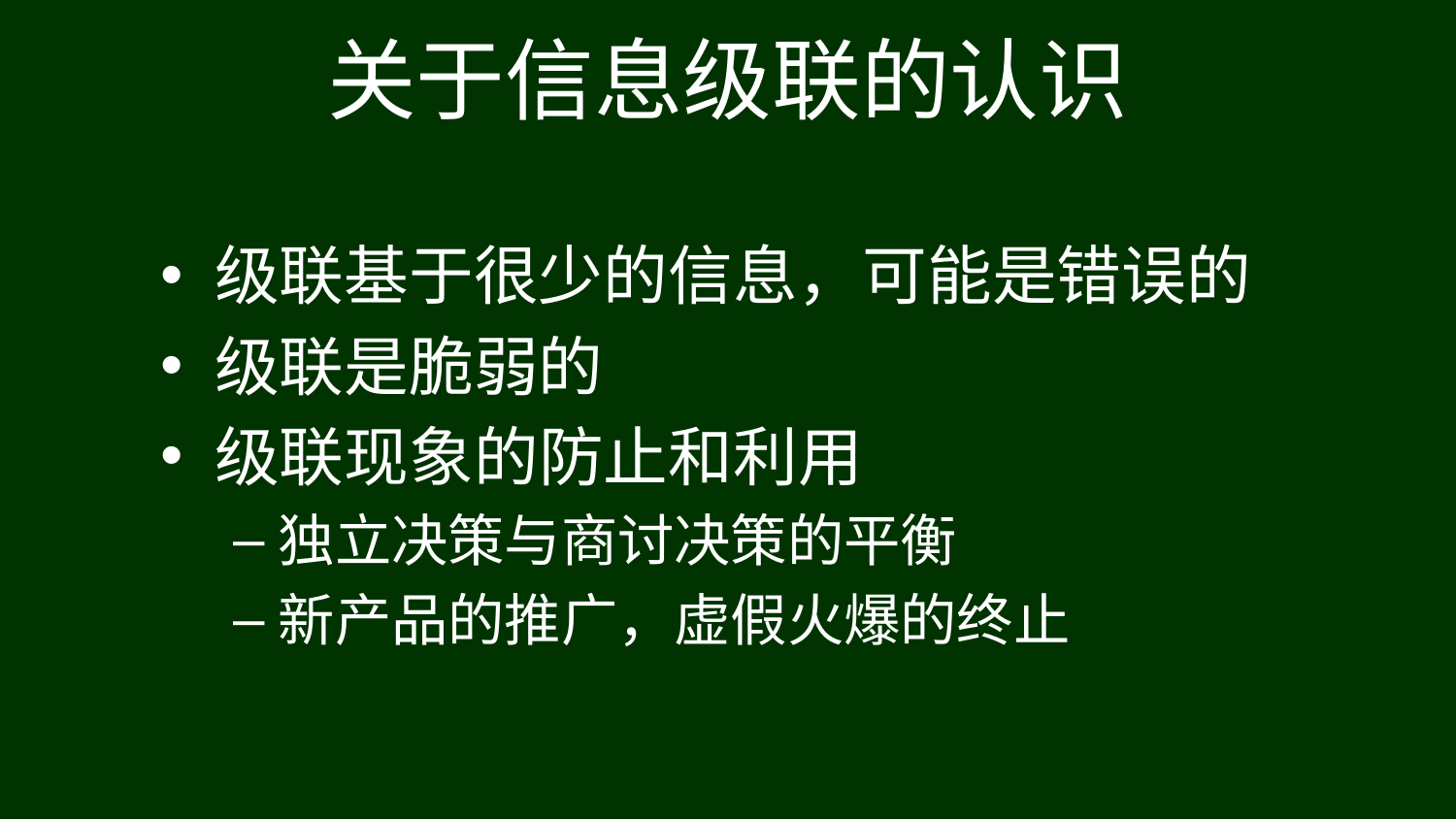

# 关于信息级联的认识
级联基于很少的信息，可能是错误的
级联是脆弱的
级联现象的防止和利用
独立决策与商讨决策的平衡
新产品的推广，虚假火爆的终止